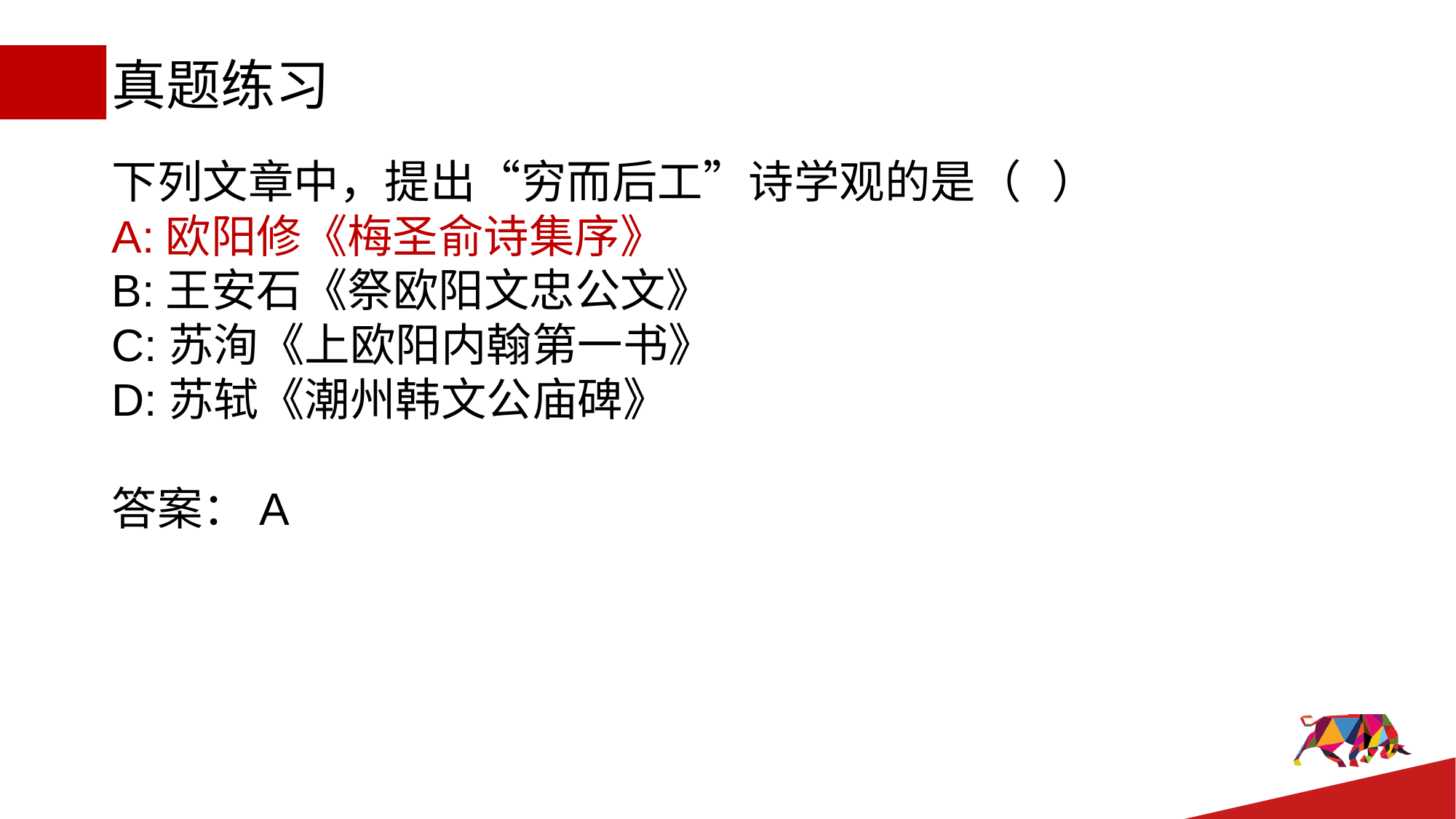

# 真题练习
下列文章中，提出“穷而后工”诗学观的是（   ）
A:欧阳修《梅圣俞诗集序》
B:王安石《祭欧阳文忠公文》
C:苏洵《上欧阳内翰第一书》
D:苏轼《潮州韩文公庙碑》

答案：A